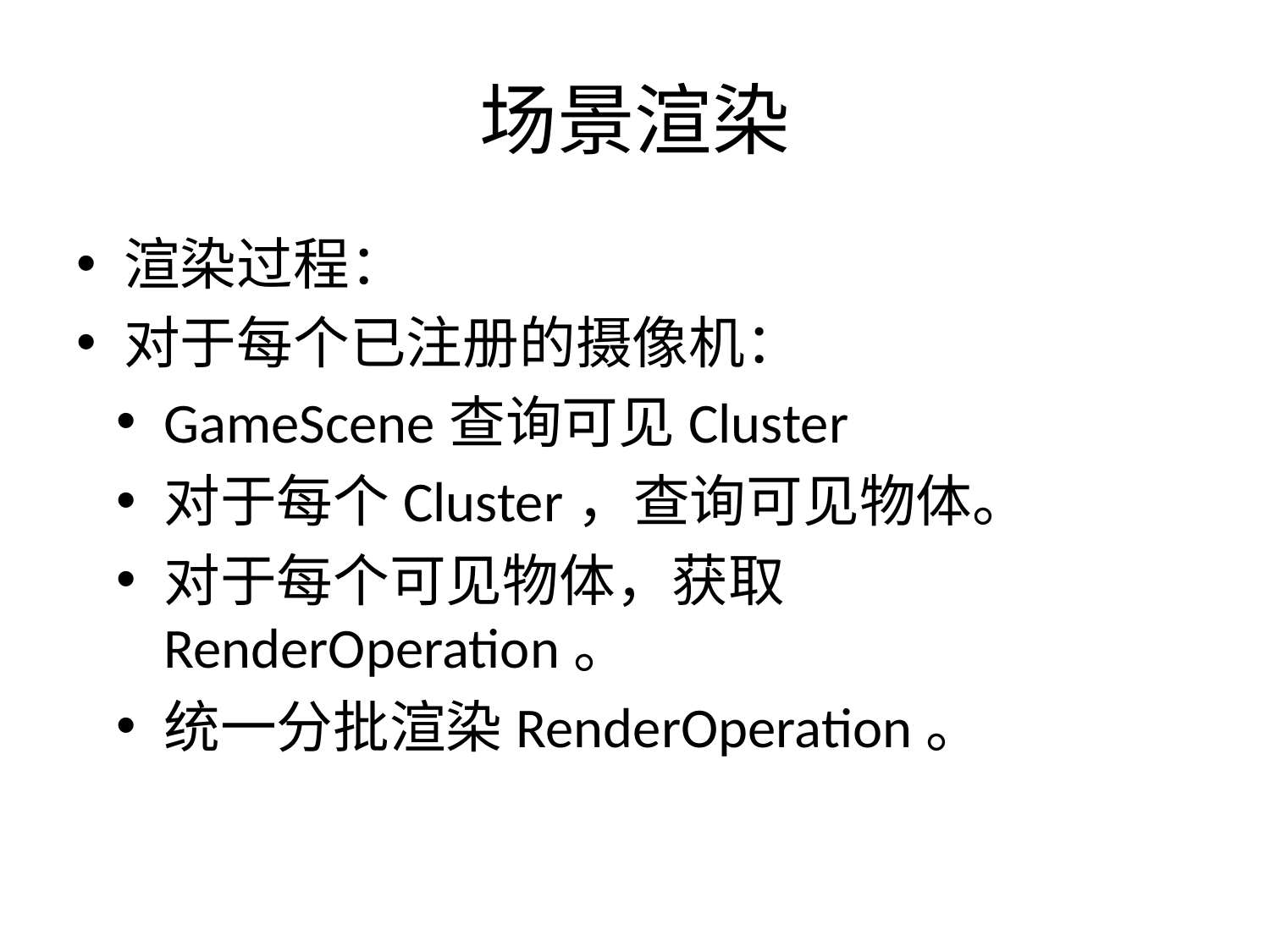

# 场景渲染
渲染过程：
对于每个已注册的摄像机：
GameScene查询可见Cluster
对于每个Cluster，查询可见物体。
对于每个可见物体，获取RenderOperation。
统一分批渲染RenderOperation。